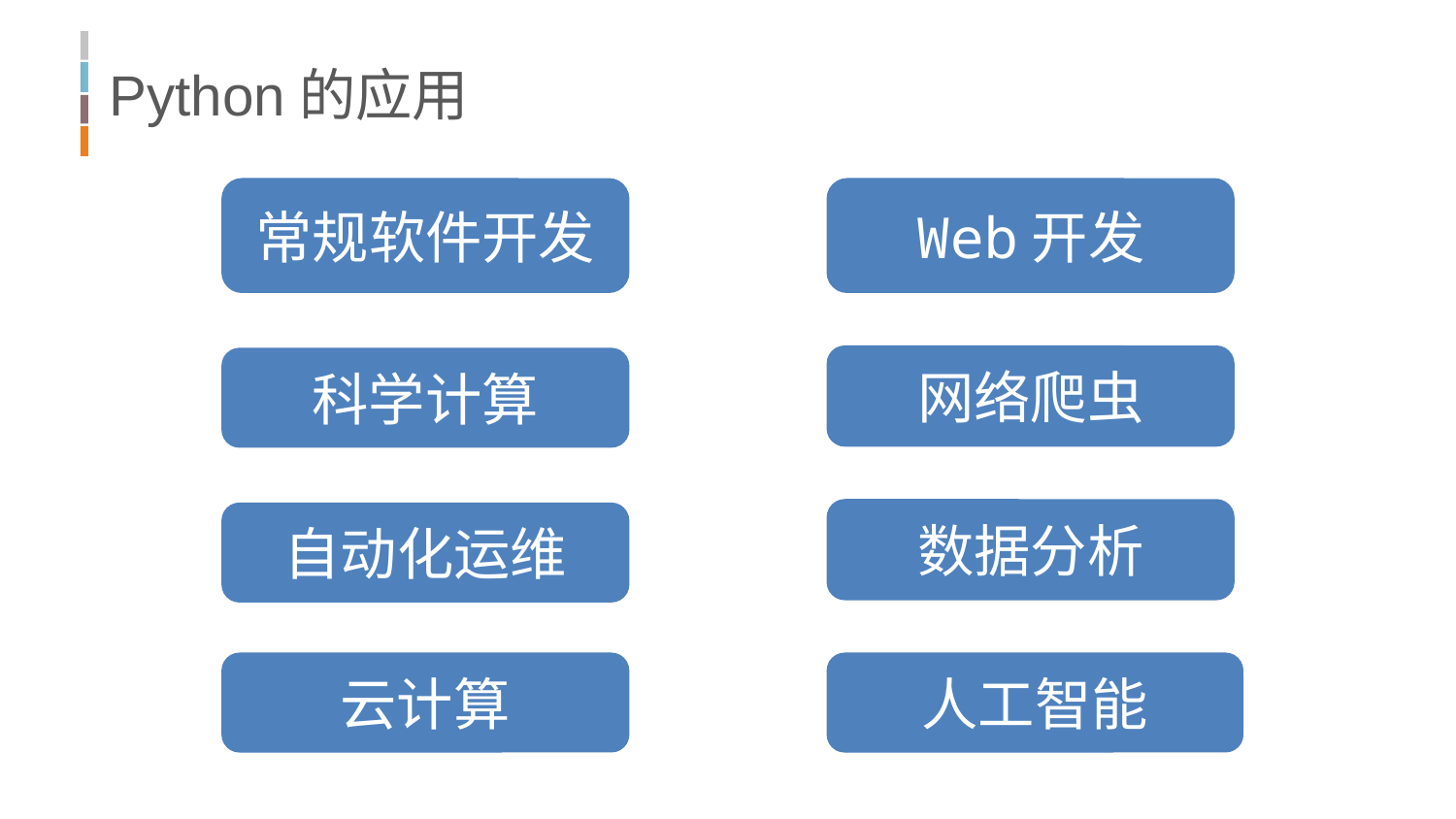

Python的应用
常规软件开发
Web开发
网络爬虫
科学计算
数据分析
自动化运维
人工智能
云计算